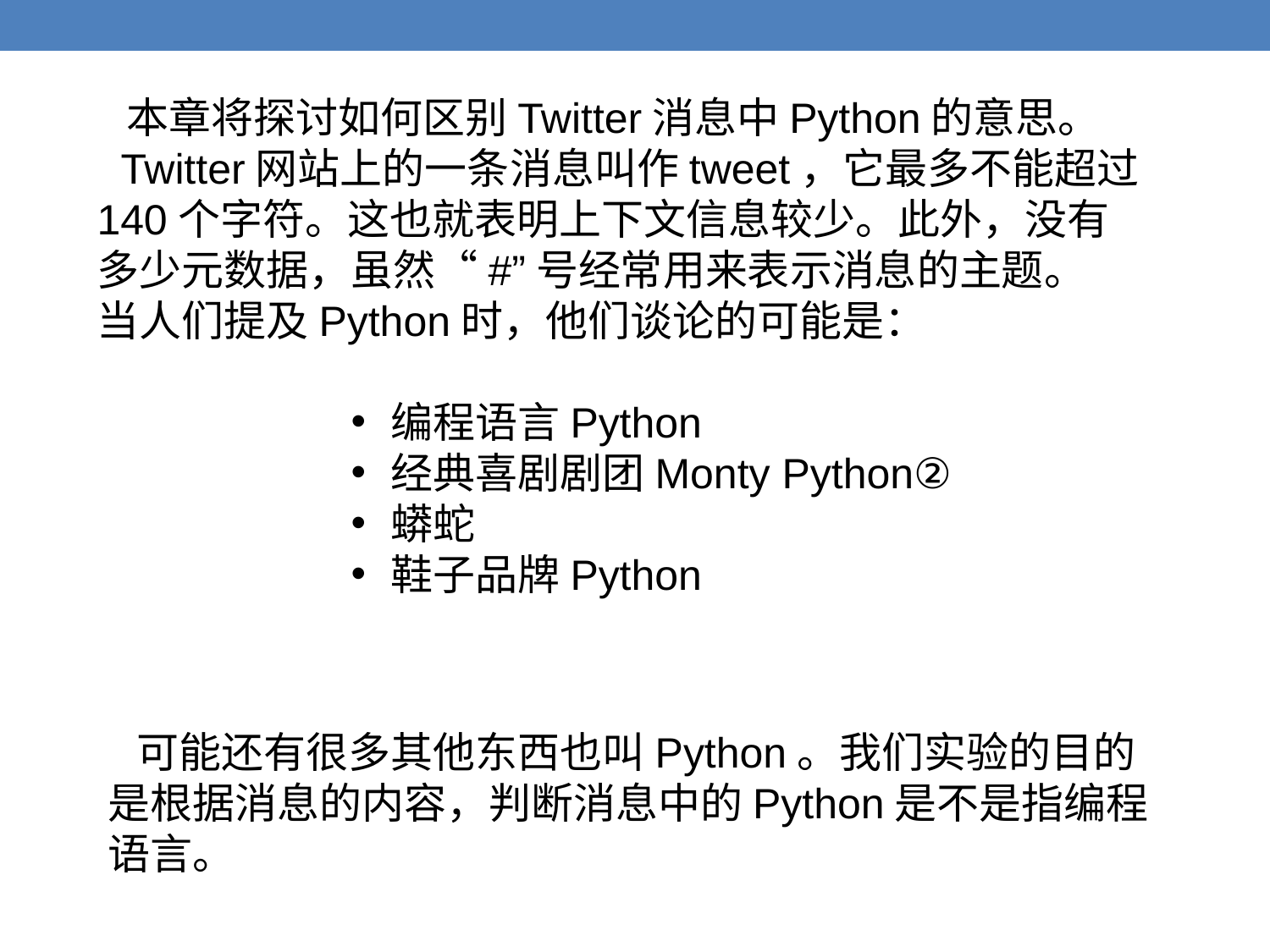

本章将探讨如何区别Twitter消息中Python的意思。
  Twitter网站上的一条消息叫作tweet，它最多不能超过140个字符。这也就表明上下文信息较少。此外，没有多少元数据，虽然“#”号经常用来表示消息的主题。
当人们提及Python时，他们谈论的可能是：

编程语言Python
经典喜剧剧团Monty Python②
蟒蛇
鞋子品牌Python
  可能还有很多其他东西也叫Python。我们实验的目的是根据消息的内容，判断消息中的Python是不是指编程语言。